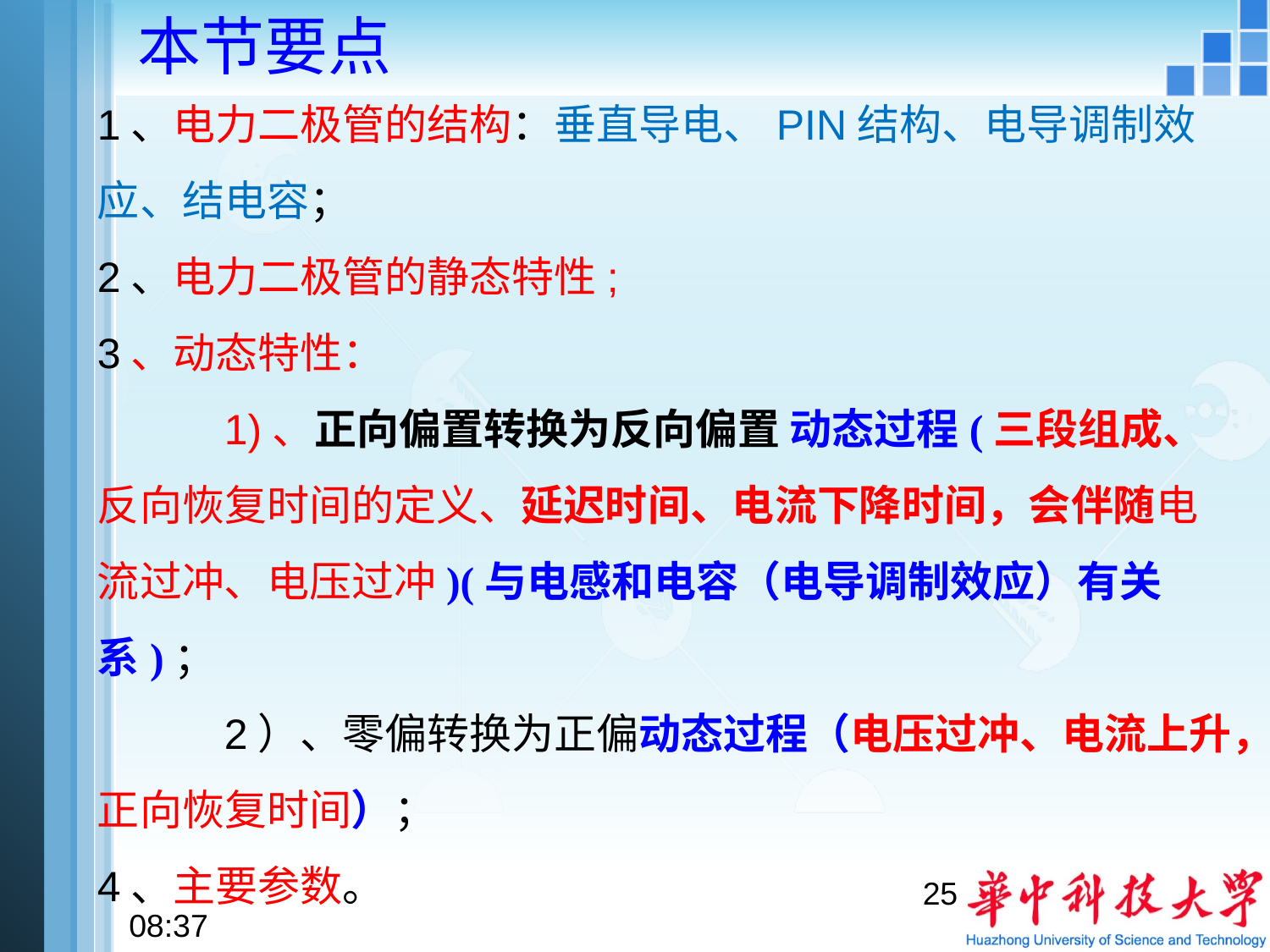

本节要点
1、电力二极管的结构：垂直导电、PIN结构、电导调制效应、结电容；
2、电力二极管的静态特性;
3、动态特性：
	1)、正向偏置转换为反向偏置 动态过程(三段组成、反向恢复时间的定义、延迟时间、电流下降时间，会伴随电流过冲、电压过冲)(与电感和电容（电导调制效应）有关系)；
	2）、零偏转换为正偏动态过程（电压过冲、电流上升，正向恢复时间）；
4、主要参数。

25
08:37